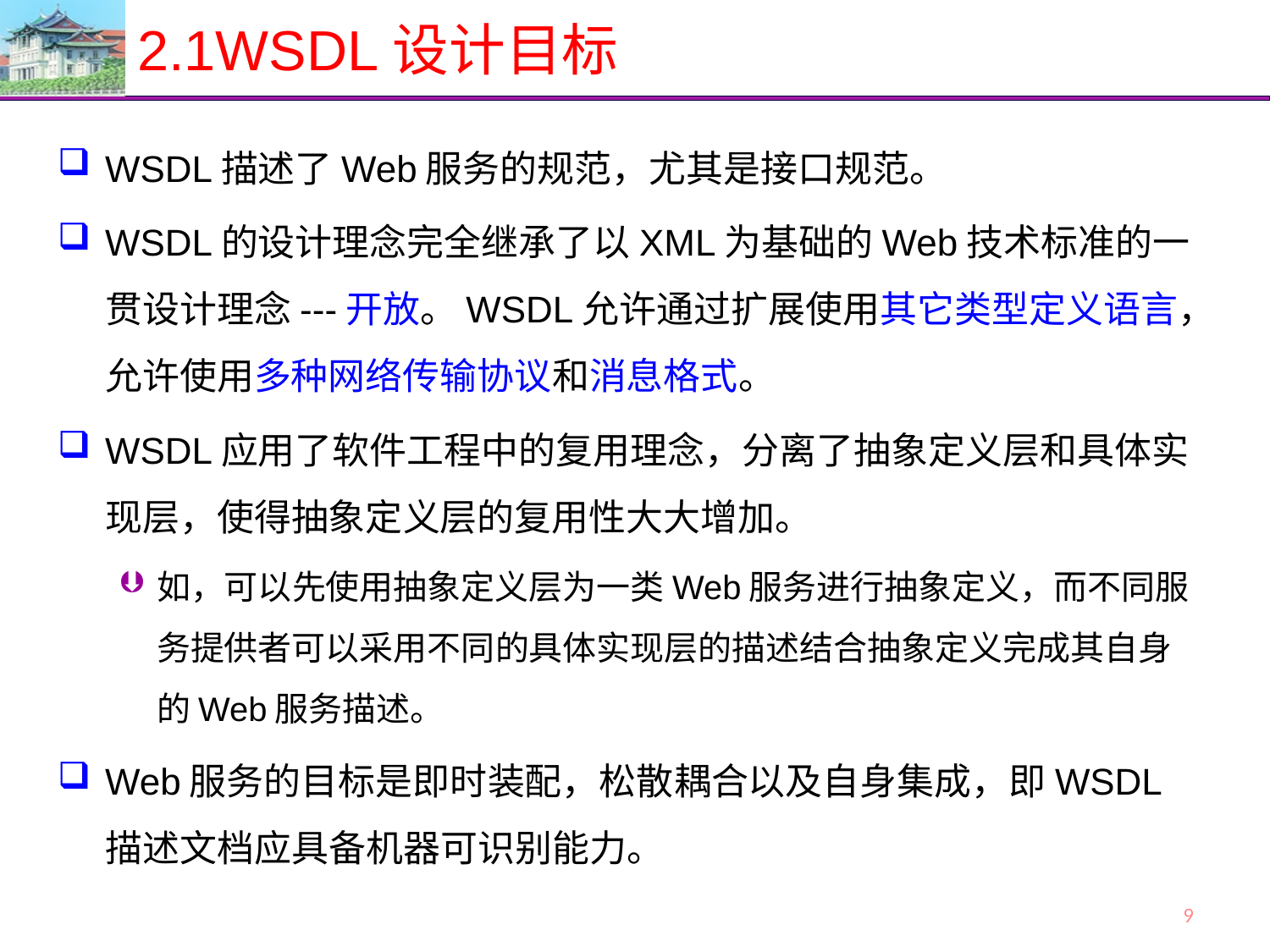

# 2.1WSDL设计目标
WSDL描述了Web服务的规范，尤其是接口规范。
WSDL的设计理念完全继承了以XML为基础的Web技术标准的一贯设计理念---开放。WSDL允许通过扩展使用其它类型定义语言，允许使用多种网络传输协议和消息格式。
WSDL应用了软件工程中的复用理念，分离了抽象定义层和具体实现层，使得抽象定义层的复用性大大增加。
如，可以先使用抽象定义层为一类Web服务进行抽象定义，而不同服务提供者可以采用不同的具体实现层的描述结合抽象定义完成其自身的Web服务描述。
Web服务的目标是即时装配，松散耦合以及自身集成，即WSDL描述文档应具备机器可识别能力。
9